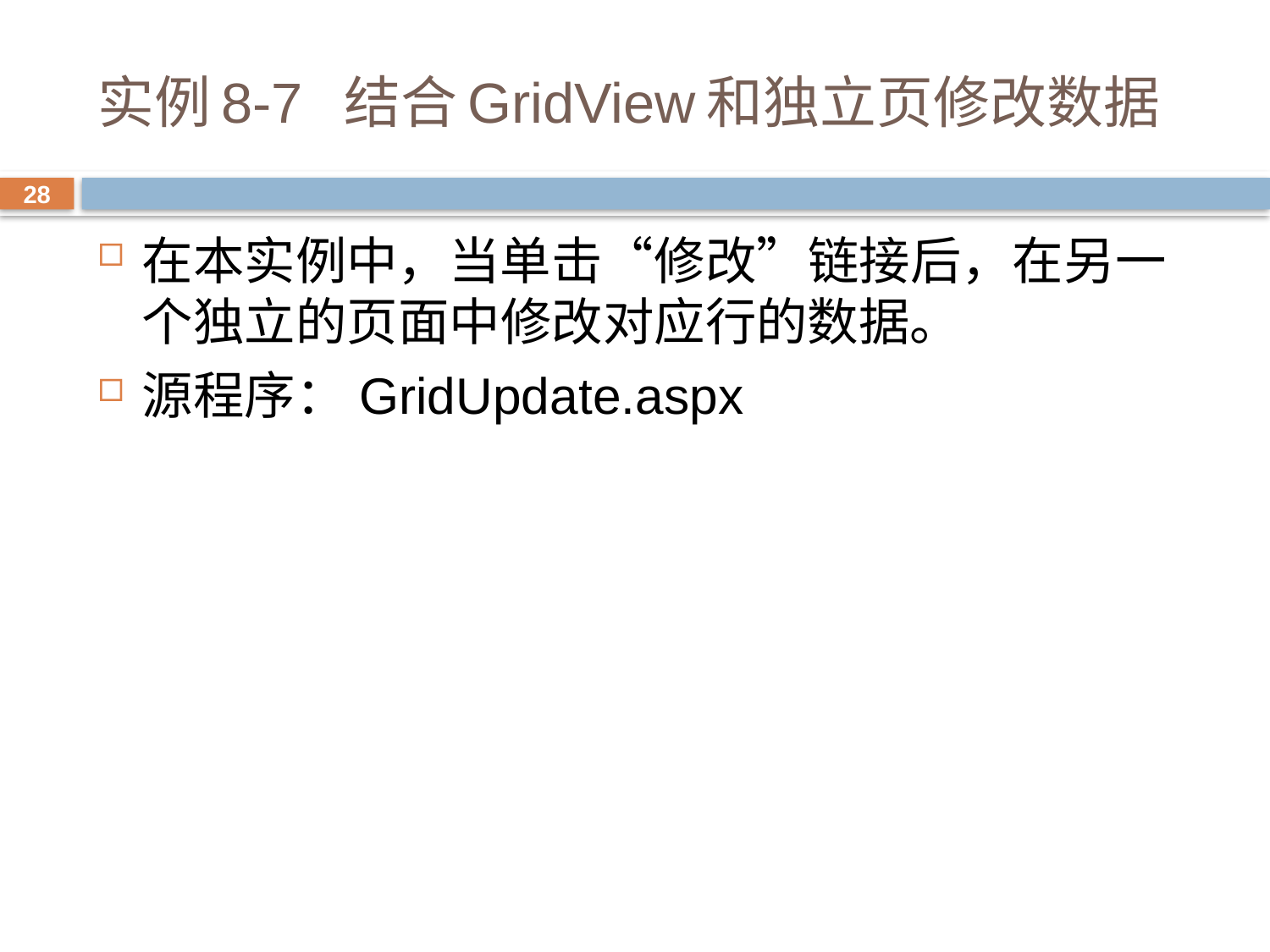

# 实例8-7  结合GridView和独立页修改数据
28
在本实例中，当单击“修改”链接后，在另一个独立的页面中修改对应行的数据。
源程序：GridUpdate.aspx